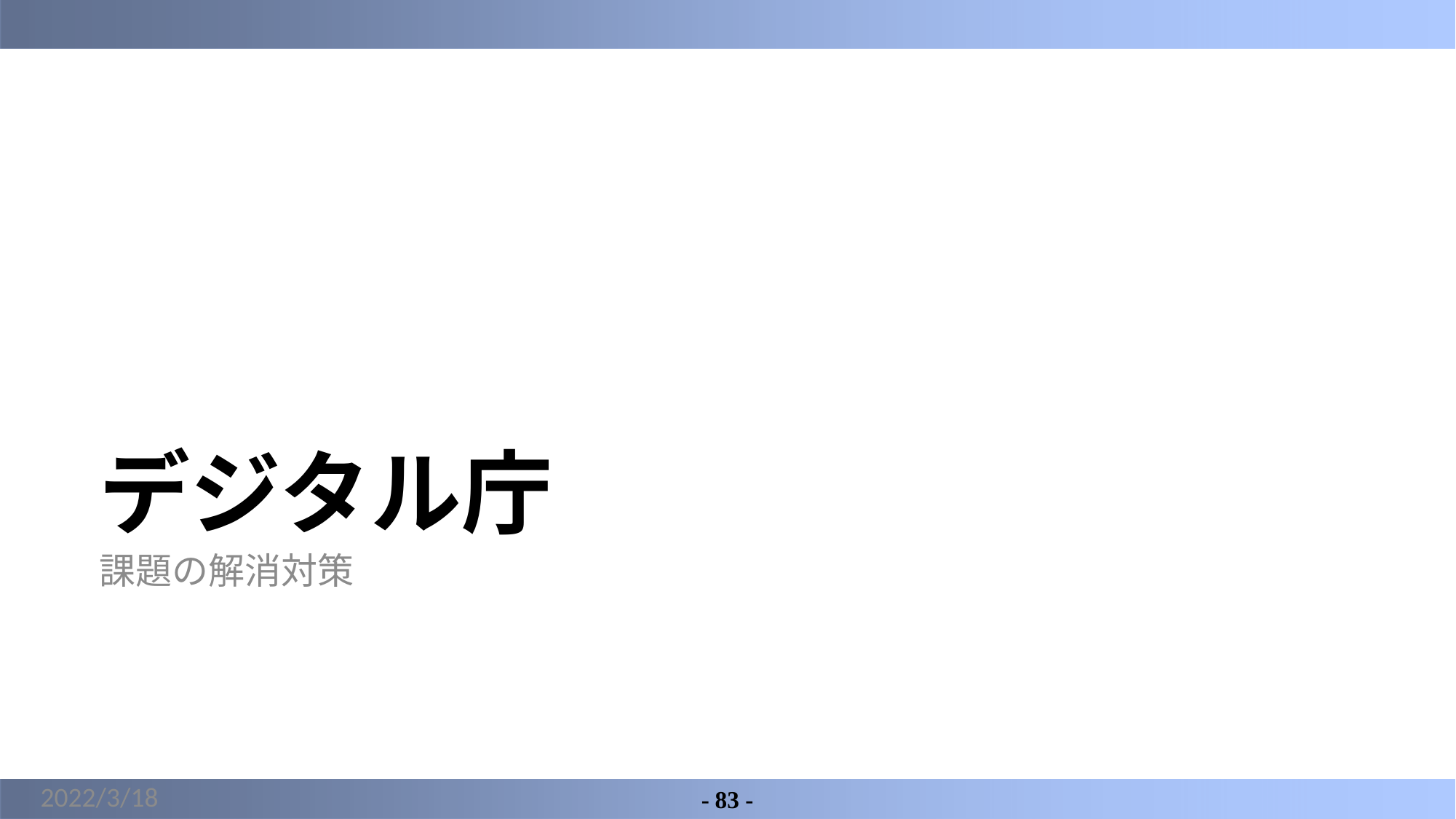

# デジタル庁
課題の解消対策
2022/3/18
- 83 -